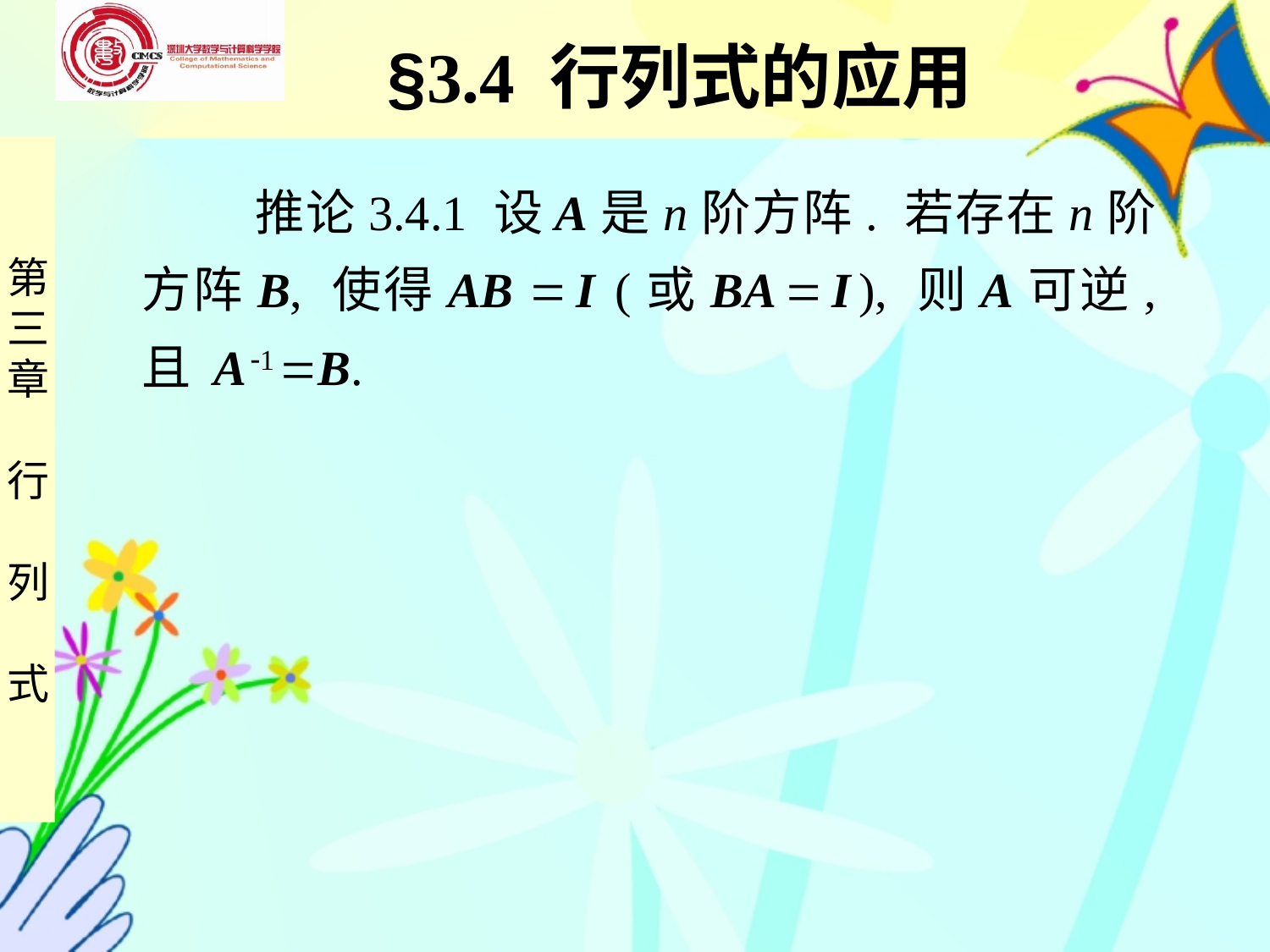

§3.4 行列式的应用
        推论3.4.1 设 A是n阶方阵. 若存在n阶方阵B, 使得AB = I   (或 BA = I ), 则A可逆, 且 A −1 =B.